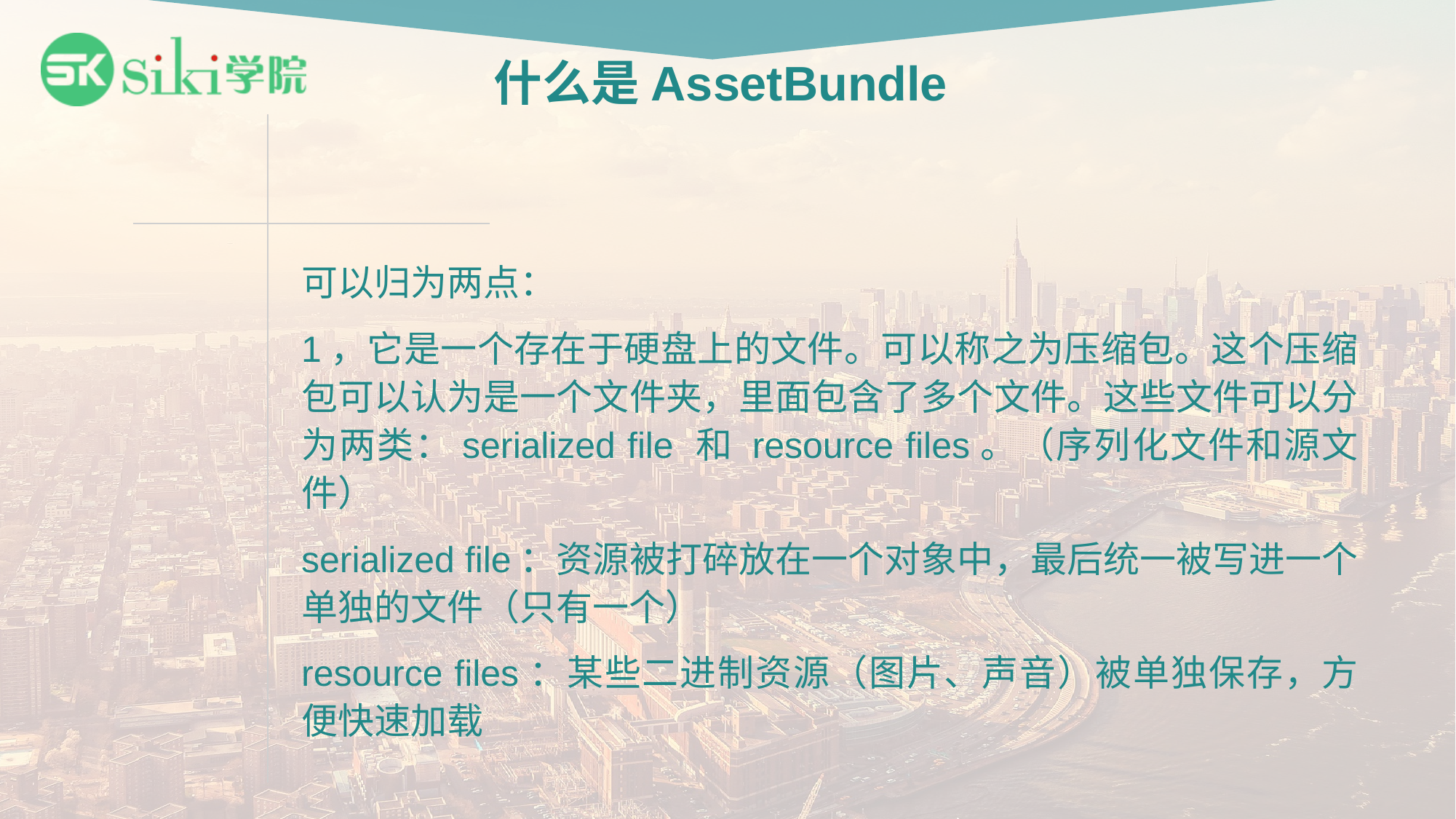

# 什么是AssetBundle
可以归为两点：
1，它是一个存在于硬盘上的文件。可以称之为压缩包。这个压缩包可以认为是一个文件夹，里面包含了多个文件。这些文件可以分为两类：serialized file 和 resource files。（序列化文件和源文件）
serialized file：资源被打碎放在一个对象中，最后统一被写进一个单独的文件（只有一个）
resource files：某些二进制资源（图片、声音）被单独保存，方便快速加载